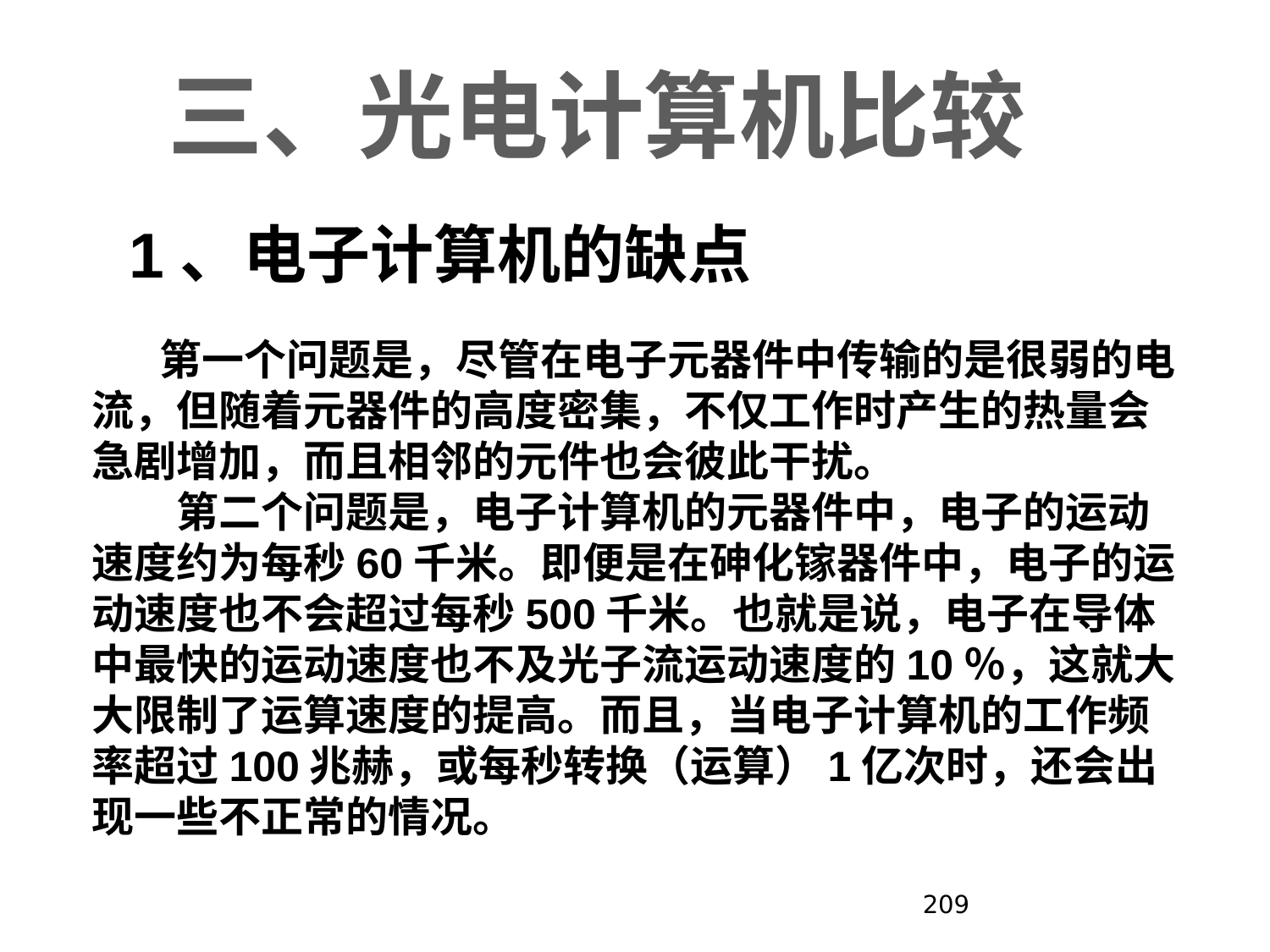

三、光电计算机比较
1、电子计算机的缺点
      第一个问题是，尽管在电子元器件中传输的是很弱的电流，但随着元器件的高度密集，不仅工作时产生的热量会急剧增加，而且相邻的元件也会彼此干扰。
　　第二个问题是，电子计算机的元器件中，电子的运动速度约为每秒60千米。即便是在砷化镓器件中，电子的运动速度也不会超过每秒500千米。也就是说，电子在导体中最快的运动速度也不及光子流运动速度的10％，这就大大限制了运算速度的提高。而且，当电子计算机的工作频率超过100兆赫，或每秒转换（运算）1亿次时，还会出现一些不正常的情况。
209